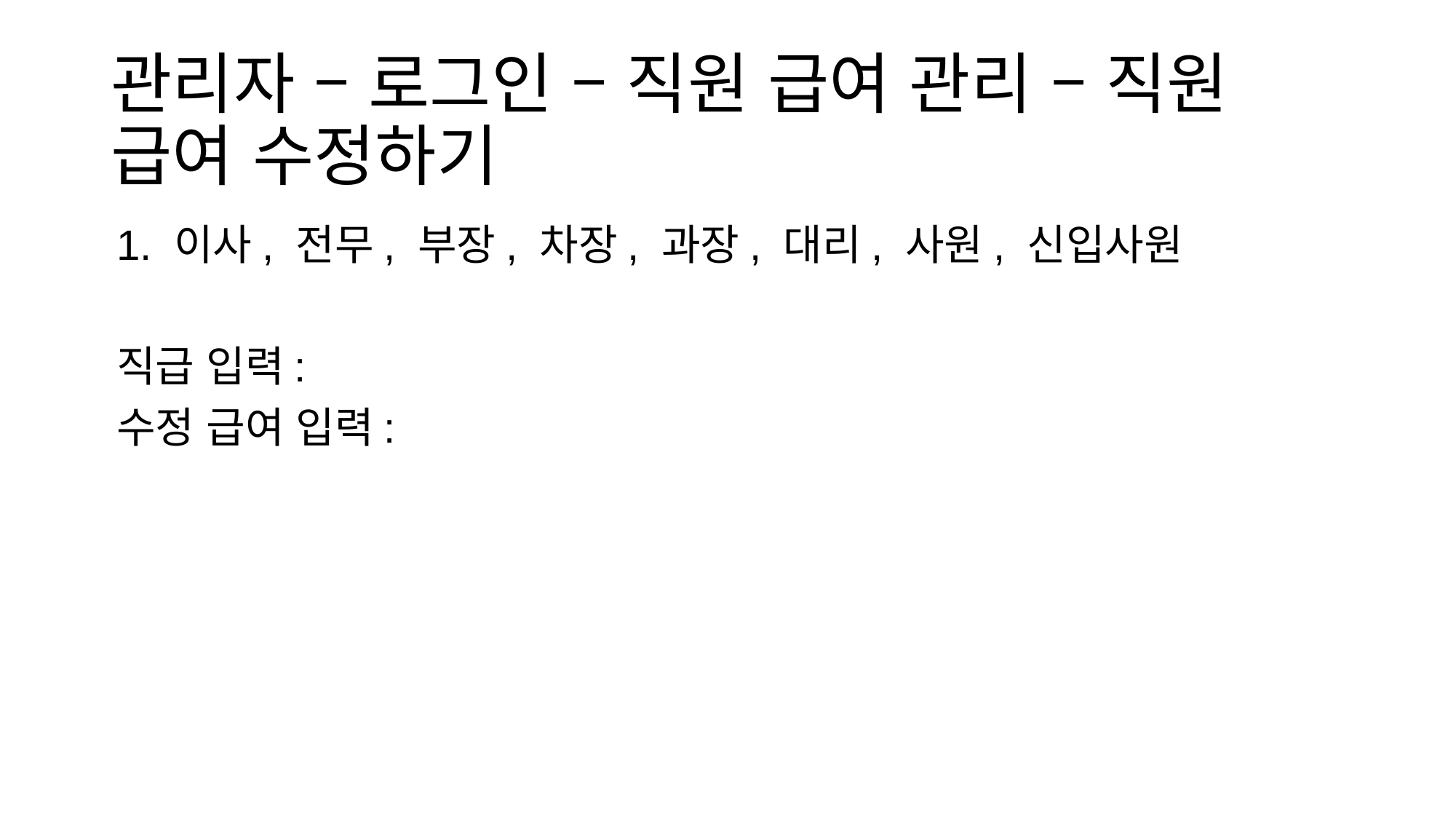

# 관리자 – 로그인 – 직원 급여 관리 – 직원 급여 수정하기
1. 이사, 전무, 부장, 차장, 과장, 대리, 사원, 신입사원

직급 입력:
수정 급여 입력: